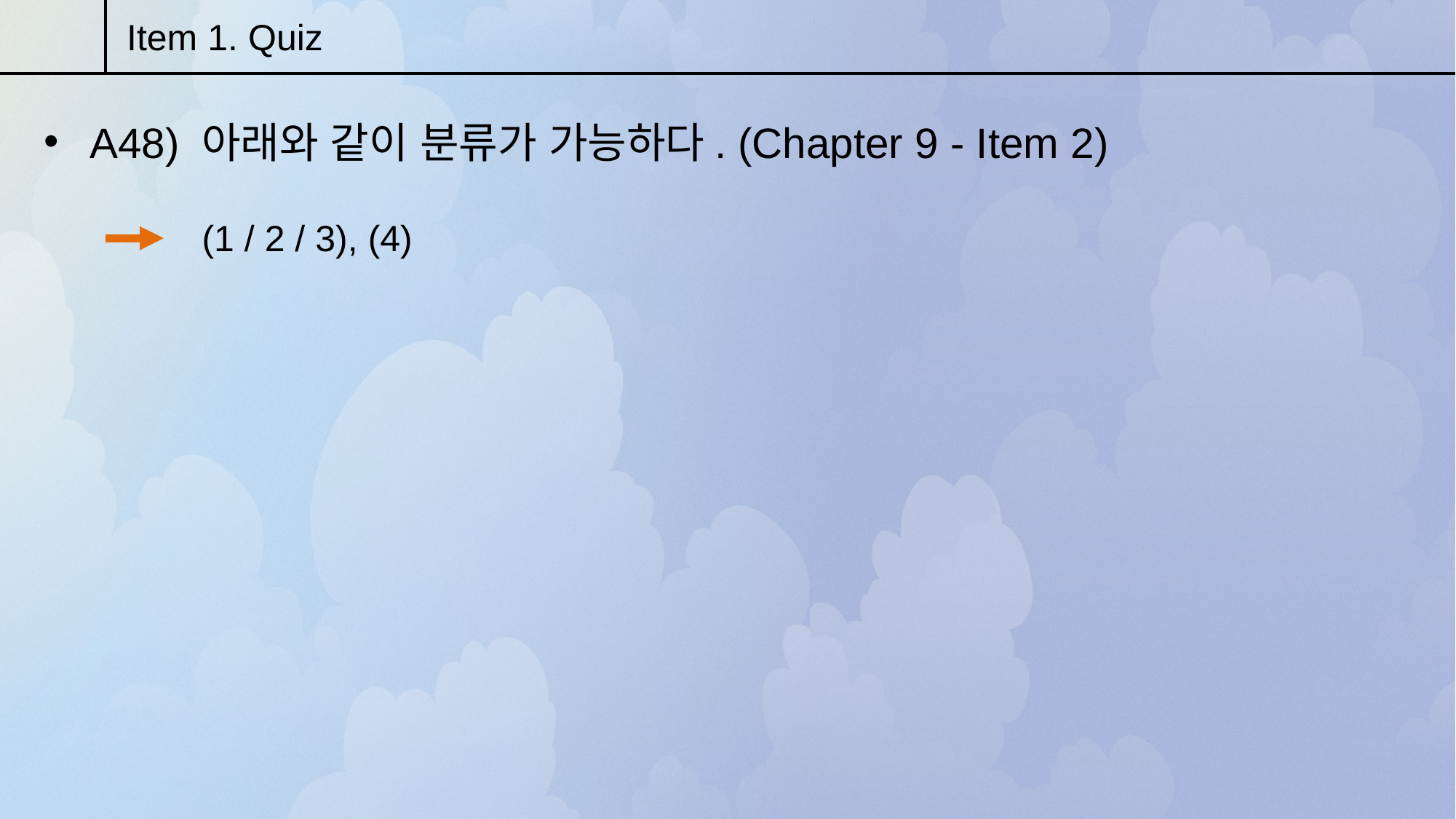

Item 1. Quiz
 A48) 아래와 같이 분류가 가능하다. (Chapter 9 - Item 2)
(1 / 2 / 3), (4)